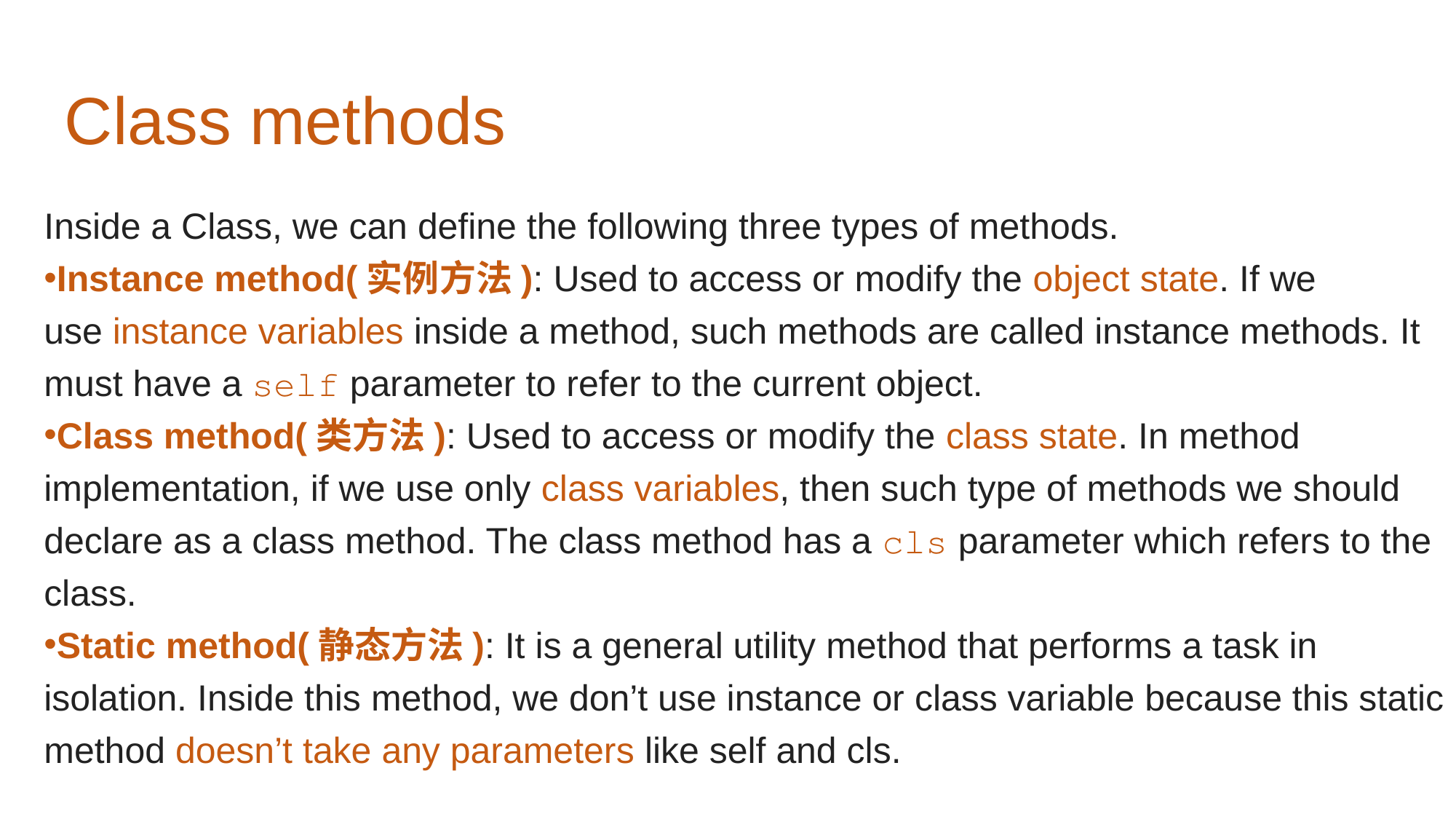

# Class methods
Inside a Class, we can define the following three types of methods.
Instance method(实例方法): Used to access or modify the object state. If we use instance variables inside a method, such methods are called instance methods. It must have a self parameter to refer to the current object.
Class method(类方法): Used to access or modify the class state. In method implementation, if we use only class variables, then such type of methods we should declare as a class method. The class method has a cls parameter which refers to the class.
Static method(静态方法): It is a general utility method that performs a task in isolation. Inside this method, we don’t use instance or class variable because this static method doesn’t take any parameters like self and cls.